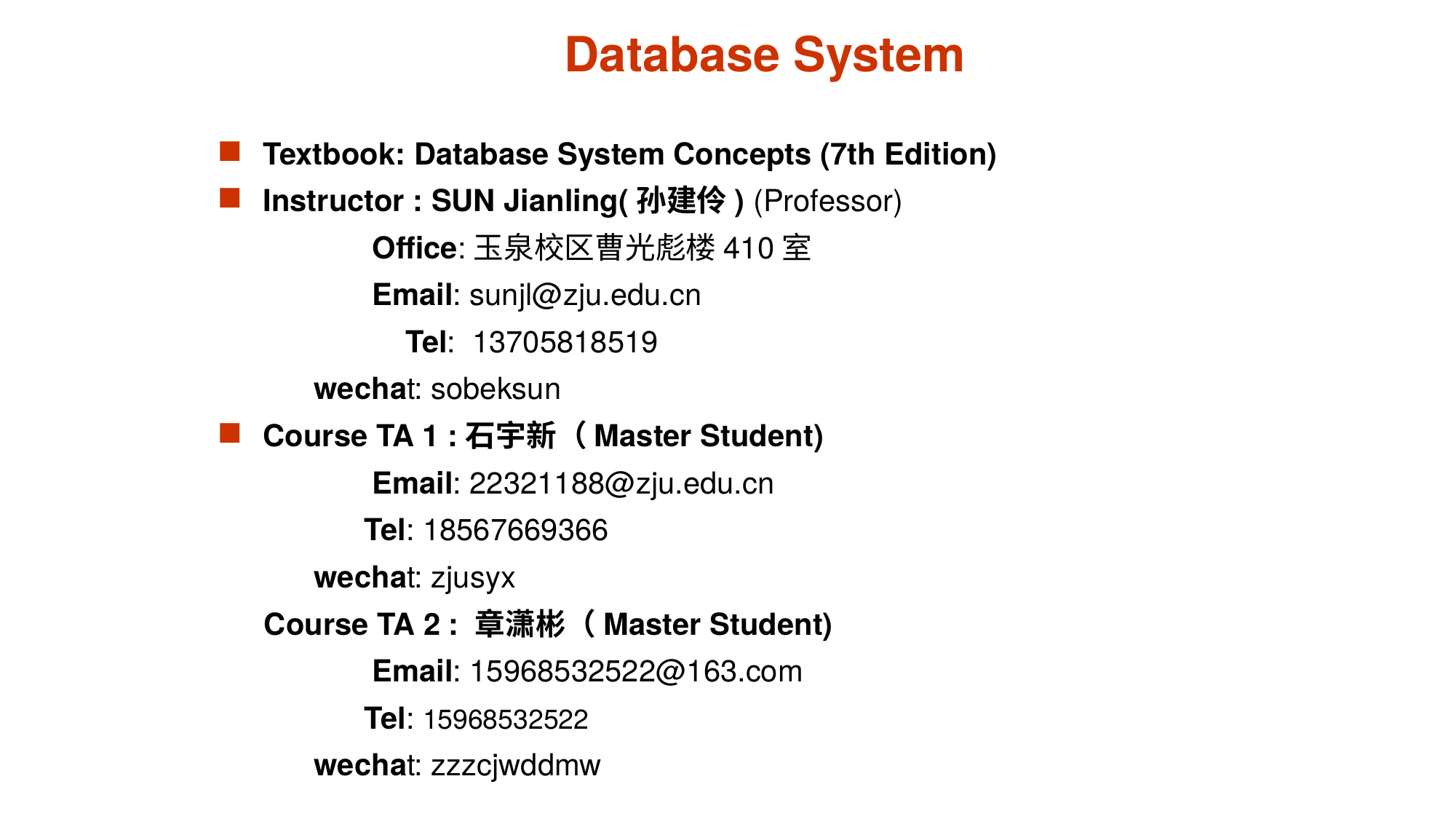

# Database System
Textbook: Database System Concepts (7th Edition)
Instructor : SUN Jianling(孙建伶) (Professor)
		Office:玉泉校区曹光彪楼410室
		Email: sunjl@zju.edu.cn
		    Tel:  13705818519
           wechat: sobeksun
Course TA 1 :石宇新（Master Student)
		Email: 22321188@zju.edu.cn
                 Tel: 18567669366
           wechat: zjusyx
     Course TA 2 : 章潇彬（Master Student)
		Email: 15968532522@163.com
                 Tel: 15968532522
           wechat: zzzcjwddmw